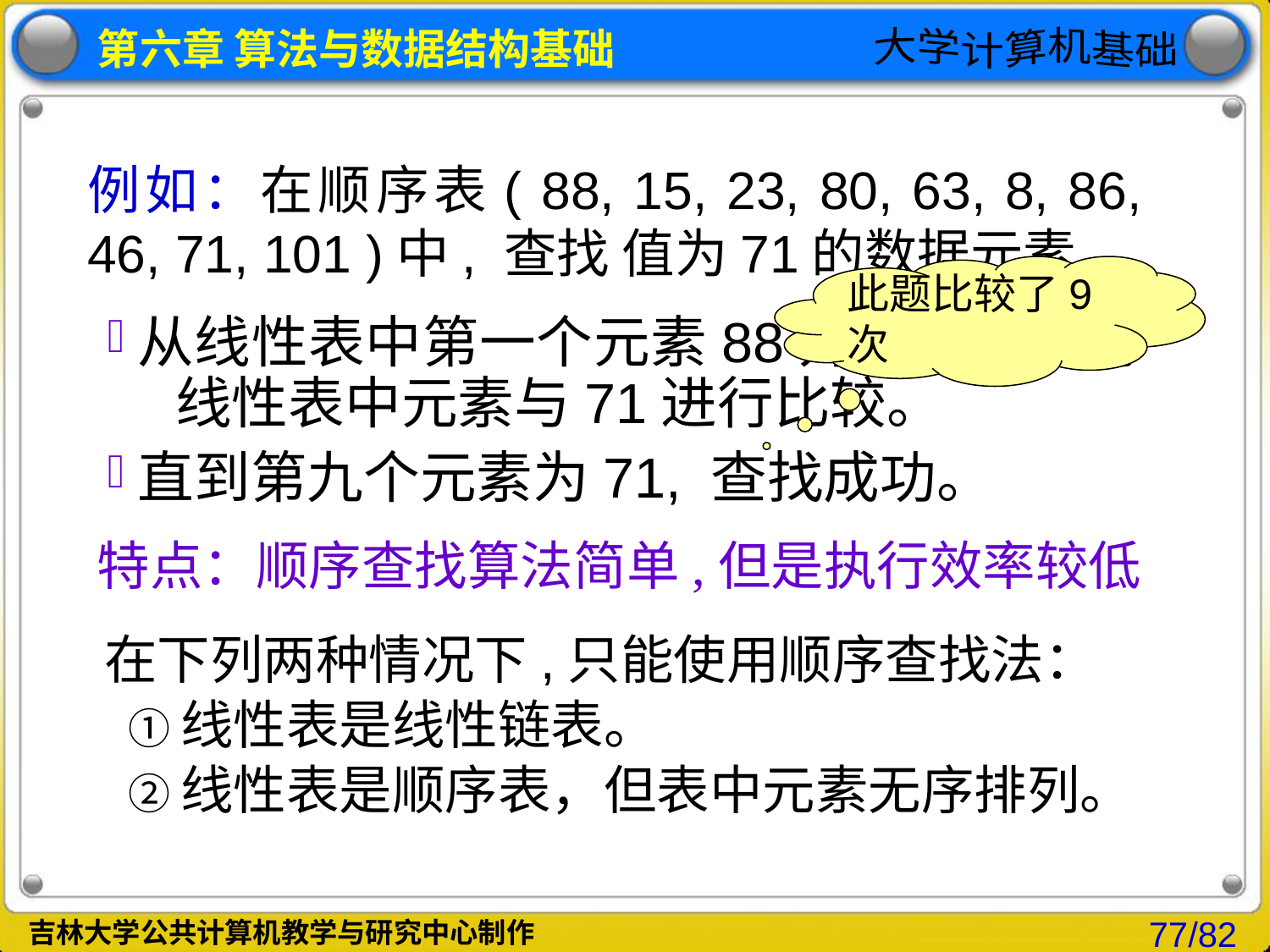

例如：在顺序表( 88, 15, 23, 80, 63, 8, 86, 46, 71, 101 )中, 查找 值为71的数据元素。
此题比较了9次
从线性表中第一个元素88开始, 依次将
   线性表中元素与71进行比较。
直到第九个元素为71, 查找成功。
特点：顺序查找算法简单,但是执行效率较低
在下列两种情况下,只能使用顺序查找法：
  ①线性表是线性链表。
  ②线性表是顺序表，但表中元素无序排列。
77/82